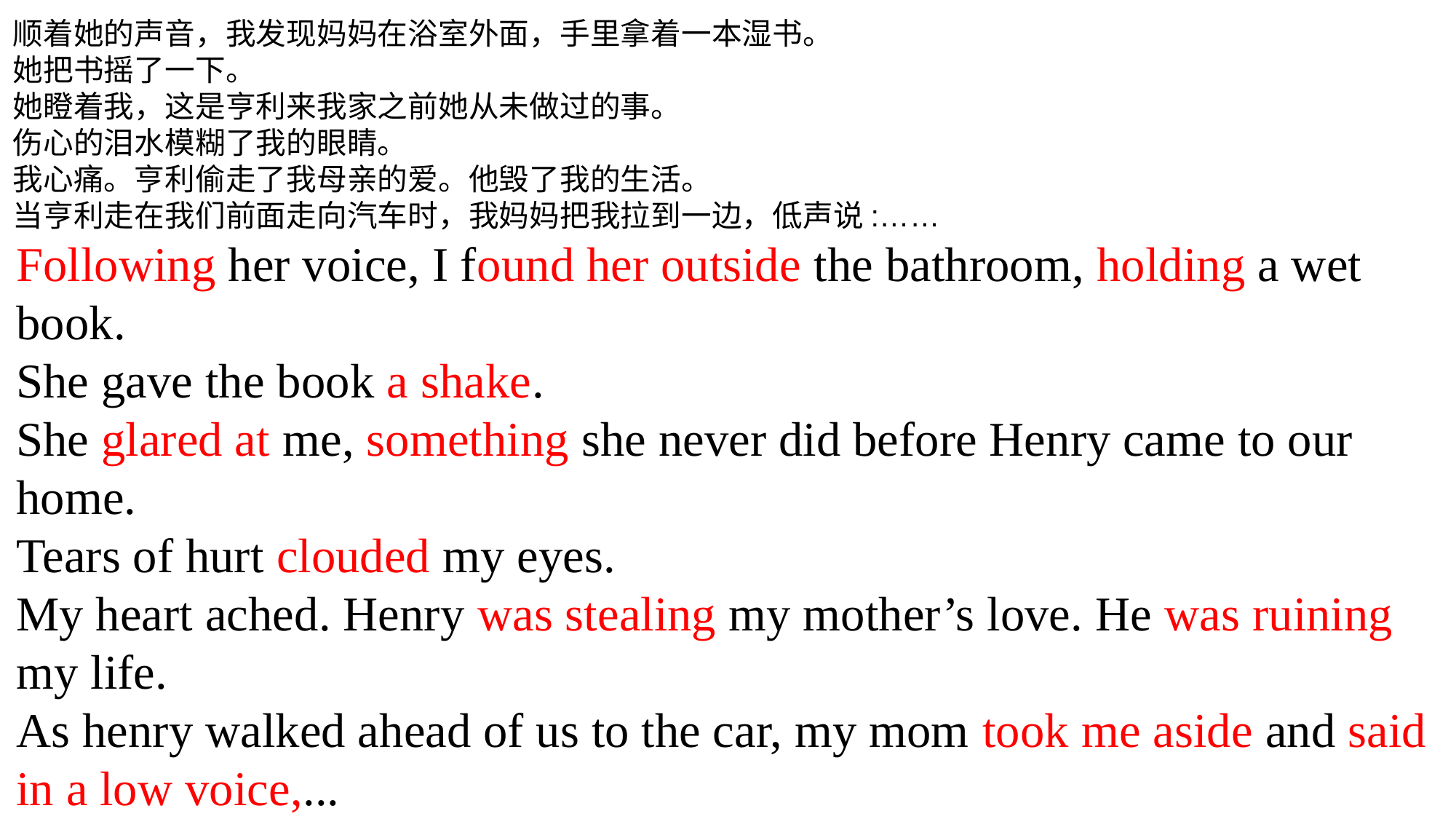

顺着她的声音，我发现妈妈在浴室外面，手里拿着一本湿书。
她把书摇了一下。
她瞪着我，这是亨利来我家之前她从未做过的事。
伤心的泪水模糊了我的眼睛。
我心痛。亨利偷走了我母亲的爱。他毁了我的生活。
当亨利走在我们前面走向汽车时，我妈妈把我拉到一边，低声说:……

Following her voice, I found her outside the bathroom, holding a wet book.
She gave the book a shake.
She glared at me, something she never did before Henry came to our home.
Tears of hurt clouded my eyes.
My heart ached. Henry was stealing my mother’s love. He was ruining my life.
As henry walked ahead of us to the car, my mom took me aside and said in a low voice,...